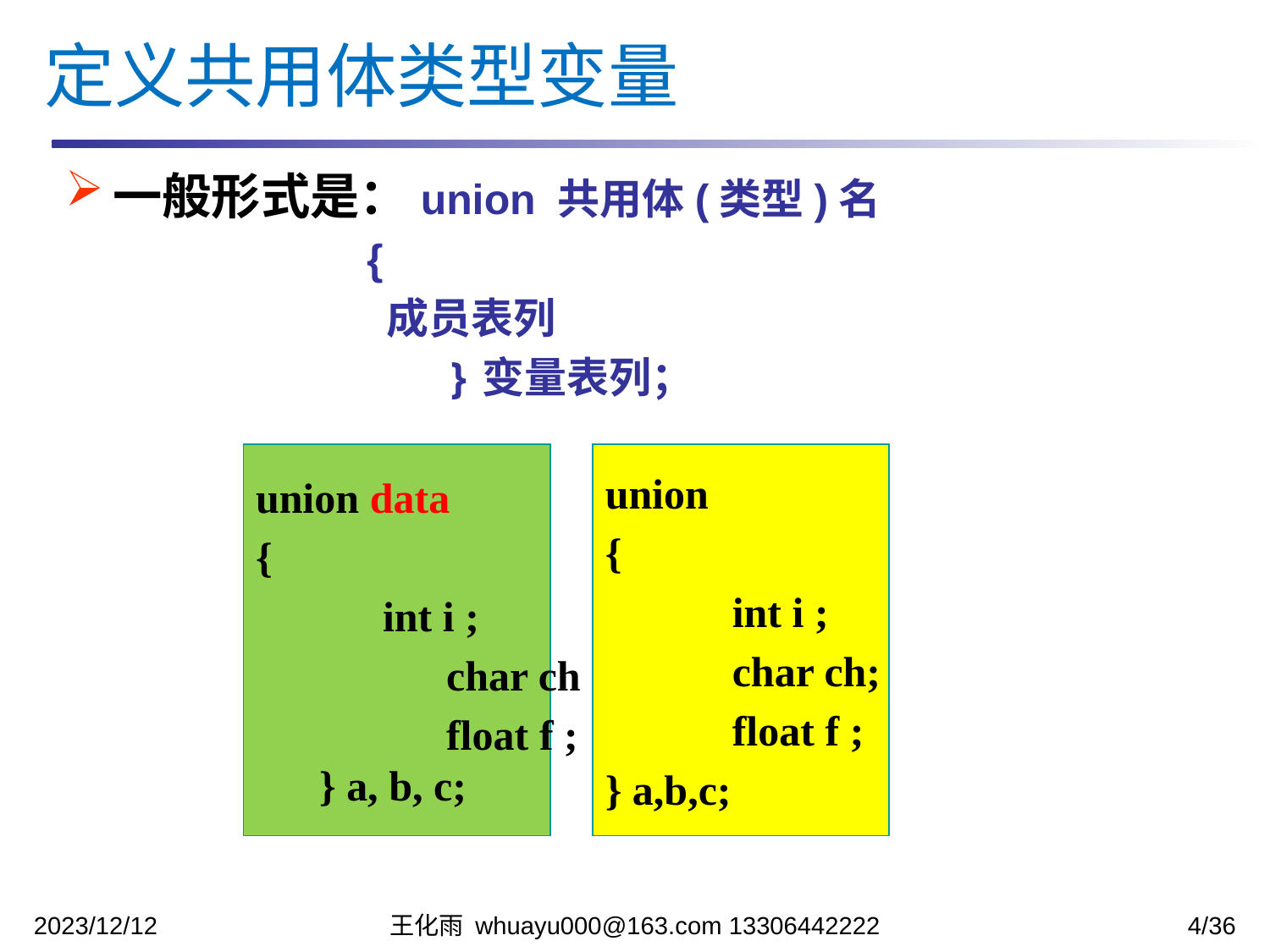

定义共用体类型变量
一般形式是：union 共用体(类型)名
		    {
      成员表列
     }变量表列；
union data
{
	int i ;
	char ch ;
	float f ;
} a, b, c;
union
{
	int i ;
	char ch;
	float f ;
} a,b,c;
2023/12/12
王化雨 whuayu000@163.com 13306442222
4/36